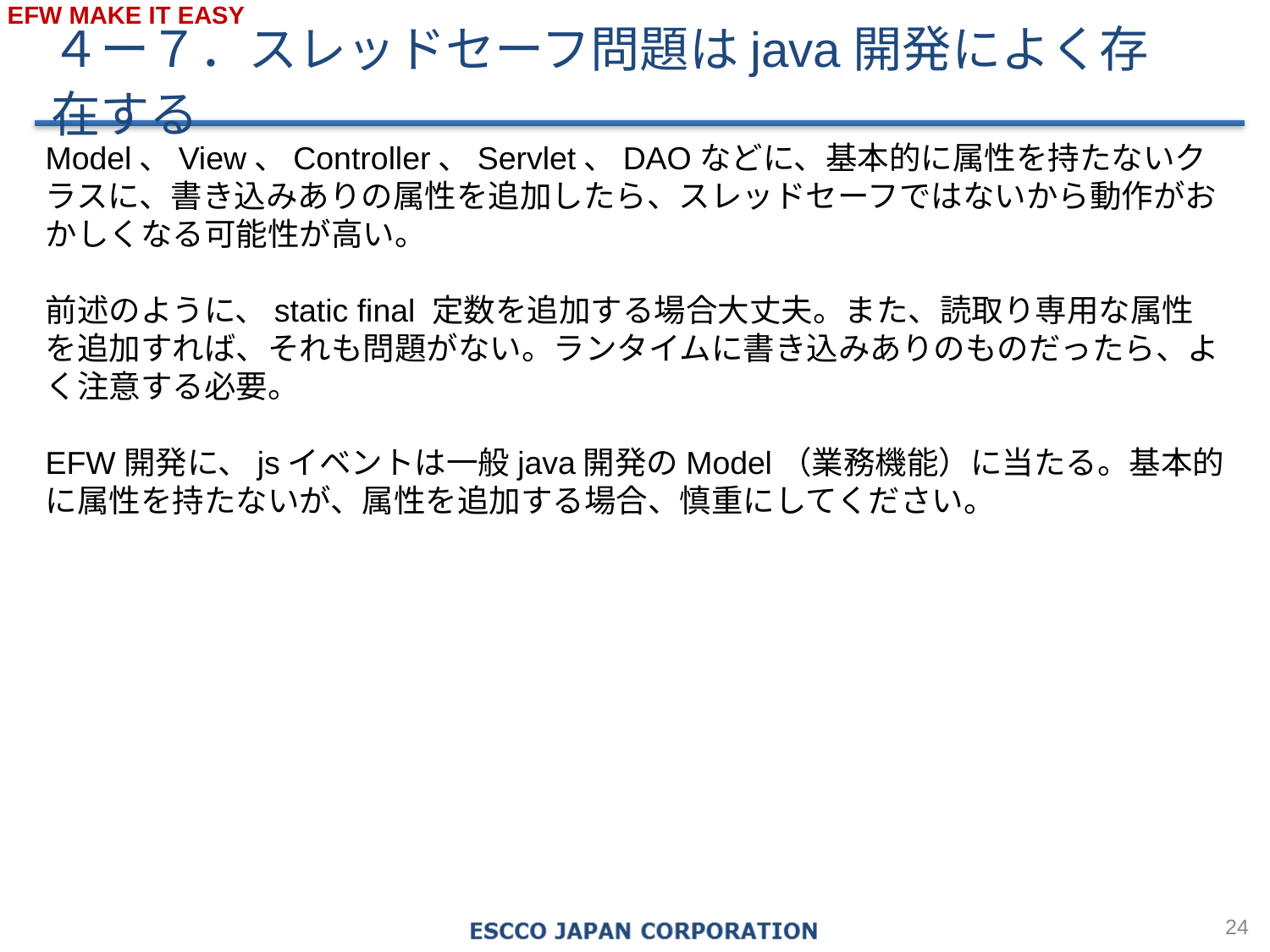

４ー７．スレッドセーフ問題はjava開発によく存在する
Model、View、Controller、Servlet、DAOなどに、基本的に属性を持たないクラスに、書き込みありの属性を追加したら、スレッドセーフではないから動作がおかしくなる可能性が高い。

前述のように、static final 定数を追加する場合大丈夫。また、読取り専用な属性を追加すれば、それも問題がない。ランタイムに書き込みありのものだったら、よく注意する必要。

EFW開発に、jsイベントは一般java開発のModel（業務機能）に当たる。基本的に属性を持たないが、属性を追加する場合、慎重にしてください。
24